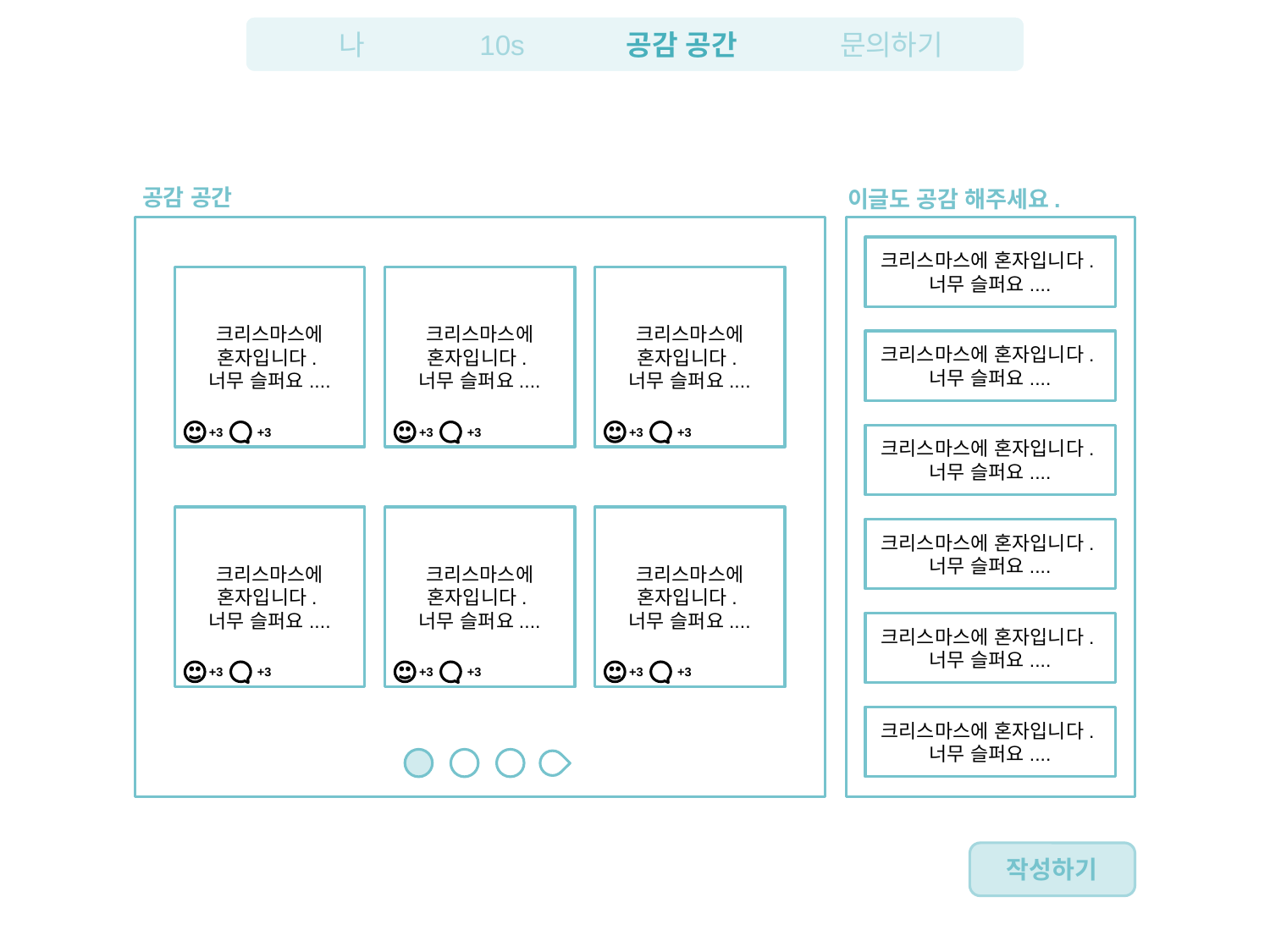

10s
나
공감 공간
문의하기
공감 공간
이글도 공감 해주세요.

크리스마스에 혼자입니다.
너무 슬퍼요....

크리스마스에 혼자입니다.
너무 슬퍼요....
크리스마스에 혼자입니다.
너무 슬퍼요....
크리스마스에 혼자입니다.
너무 슬퍼요....

크리스마스에 혼자입니다.
너무 슬퍼요....
+3
+3
+3
+3
+3
+3

크리스마스에 혼자입니다.
너무 슬퍼요....

크리스마스에 혼자입니다.
너무 슬퍼요....
크리스마스에 혼자입니다.
너무 슬퍼요....
크리스마스에 혼자입니다.
너무 슬퍼요....
크리스마스에 혼자입니다.
너무 슬퍼요....

크리스마스에 혼자입니다.
너무 슬퍼요....
+3
+3
+3
+3
+3
+3

크리스마스에 혼자입니다.
너무 슬퍼요....

작성하기